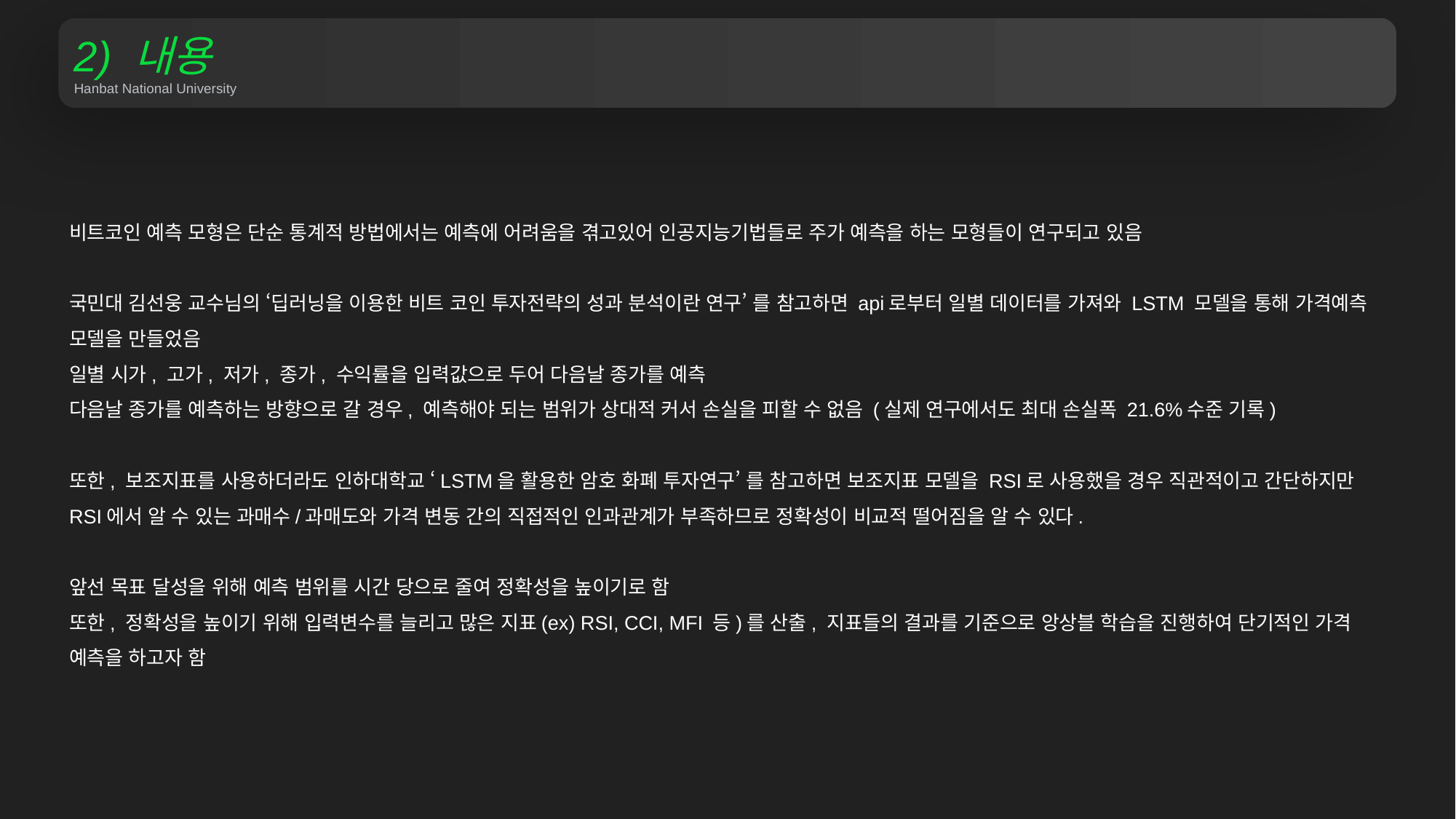

2) 내용
Hanbat National University
비트코인 예측 모형은 단순 통계적 방법에서는 예측에 어려움을 겪고있어 인공지능기법들로 주가 예측을 하는 모형들이 연구되고 있음

국민대 김선웅 교수님의 ‘딥러닝을 이용한 비트 코인 투자전략의 성과 분석이란 연구’ 를 참고하면 api로부터 일별 데이터를 가져와 LSTM 모델을 통해 가격예측 모델을 만들었음
일별 시가, 고가, 저가, 종가, 수익률을 입력값으로 두어 다음날 종가를 예측
다음날 종가를 예측하는 방향으로 갈 경우, 예측해야 되는 범위가 상대적 커서 손실을 피할 수 없음 (실제 연구에서도 최대 손실폭 21.6%수준 기록)

또한, 보조지표를 사용하더라도 인하대학교 ‘LSTM을 활용한 암호 화폐 투자연구’ 를 참고하면 보조지표 모델을 RSI로 사용했을 경우 직관적이고 간단하지만 RSI에서 알 수 있는 과매수/과매도와 가격 변동 간의 직접적인 인과관계가 부족하므로 정확성이 비교적 떨어짐을 알 수 있다.

앞선 목표 달성을 위해 예측 범위를 시간 당으로 줄여 정확성을 높이기로 함
또한, 정확성을 높이기 위해 입력변수를 늘리고 많은 지표(ex) RSI, CCI, MFI 등)를 산출, 지표들의 결과를 기준으로 앙상블 학습을 진행하여 단기적인 가격 예측을 하고자 함